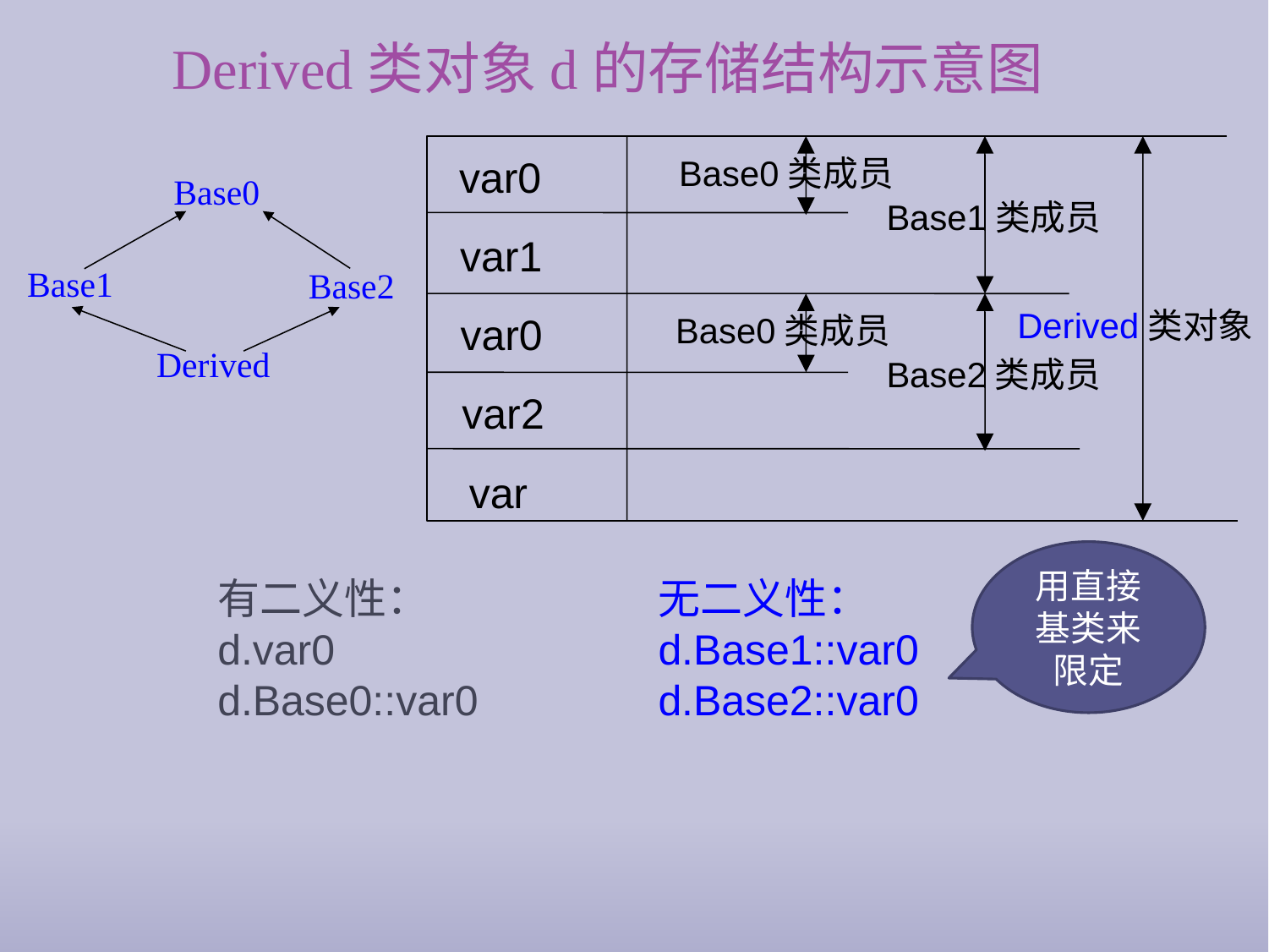

# Derived类对象d的存储结构示意图

var0
Base0类成员
Base1类成员

var1

Derived类对象
var0
Base0类成员
Base2类成员

var2

var
Base0

Base1
Base2

Derived
用直接基类来限定
有二义性：
d.var0
d.Base0::var0
无二义性：
d.Base1::var0
d.Base2::var0